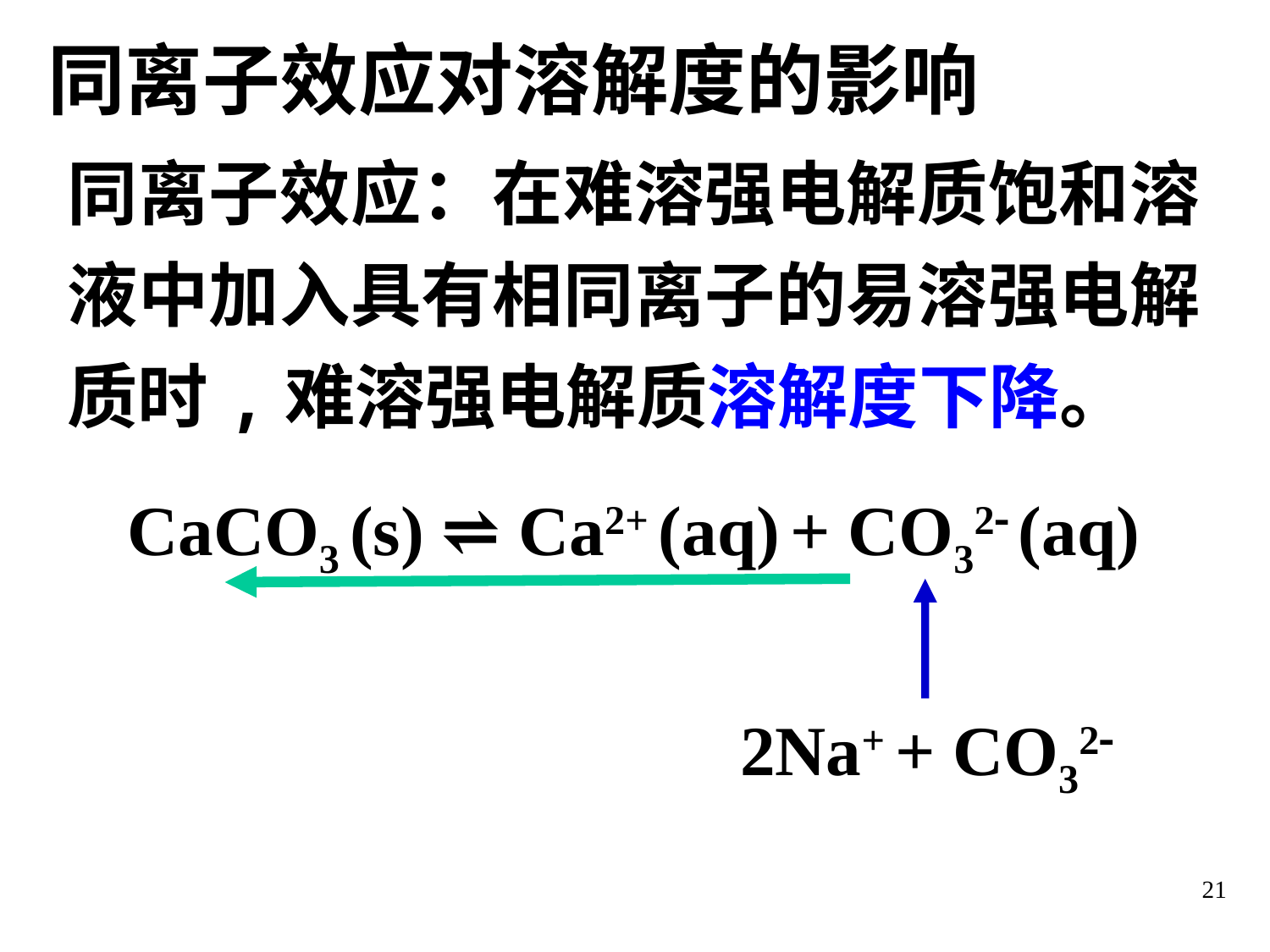

同离子效应对溶解度的影响
同离子效应：在难溶强电解质饱和溶液中加入具有相同离子的易溶强电解质时,难溶强电解质溶解度下降。
CaCO3 (s) ⇌ Ca2+ (aq) + CO32− (aq)

2Na+ + CO32−
21